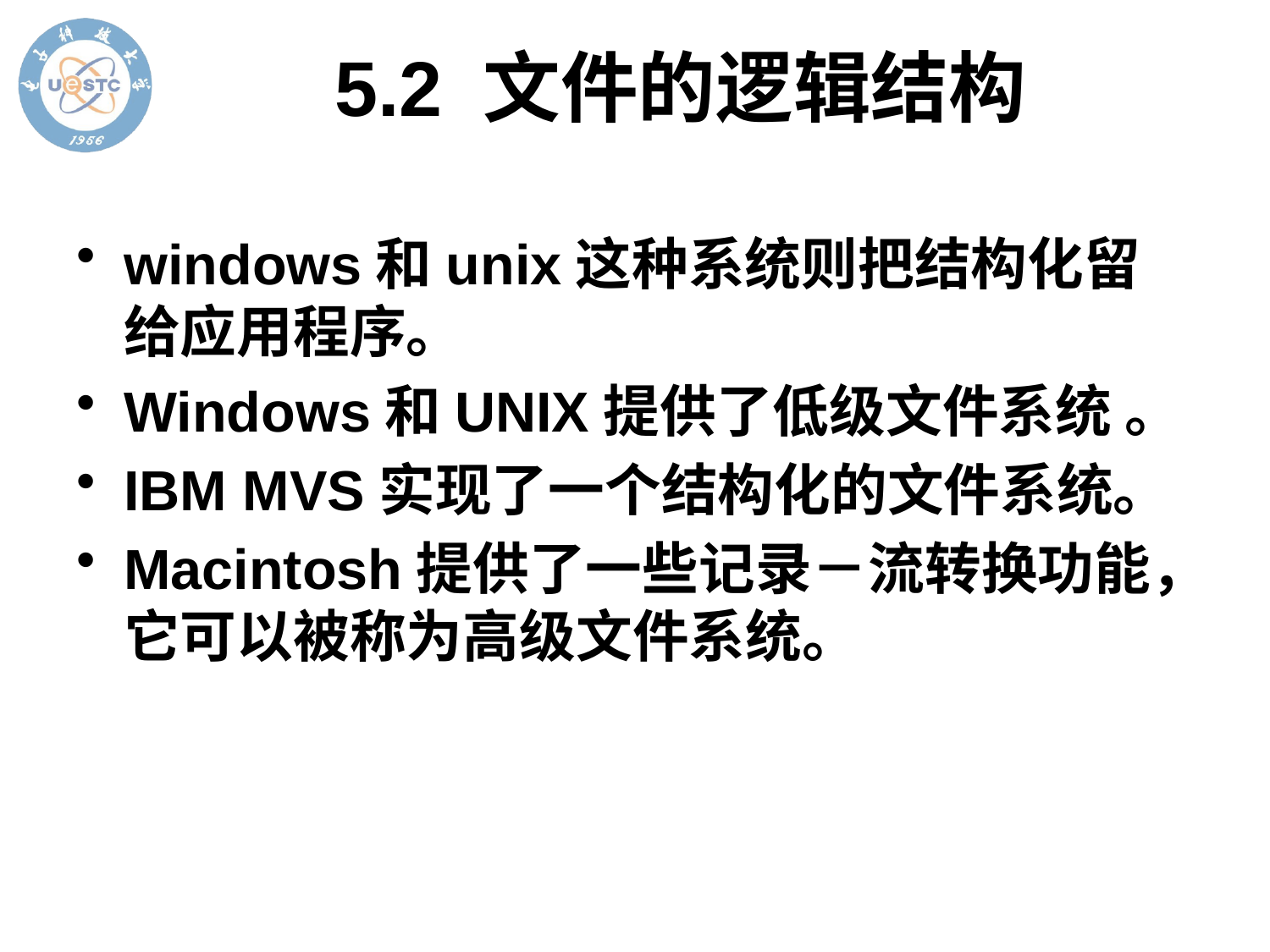

# 5.2 文件的逻辑结构
windows和unix这种系统则把结构化留给应用程序。
Windows和UNIX提供了低级文件系统 。
IBM MVS实现了一个结构化的文件系统。
Macintosh提供了一些记录－流转换功能，它可以被称为高级文件系统。